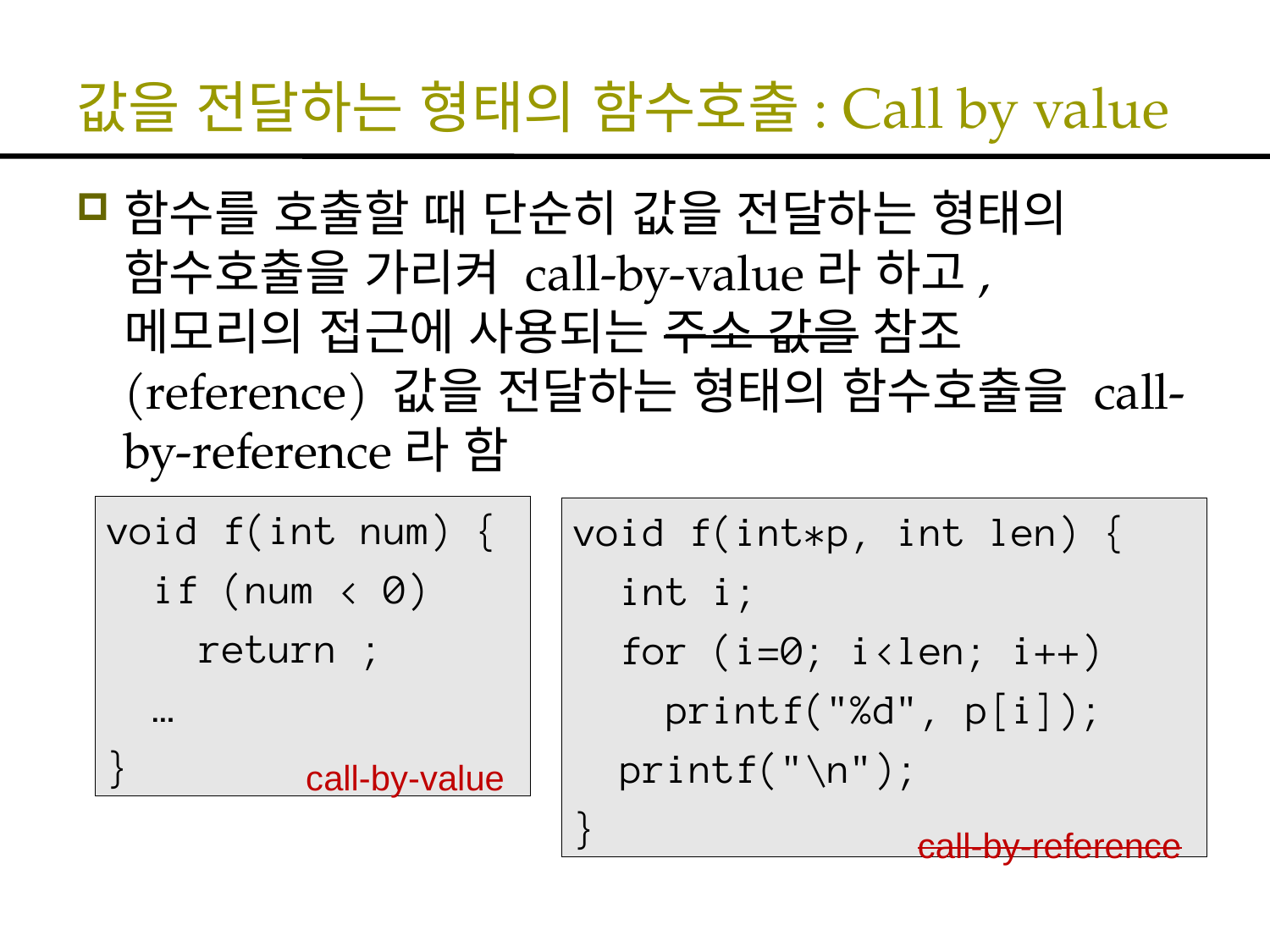

# 값을 전달하는 형태의 함수호출: Call by value
함수를 호출할 때 단순히 값을 전달하는 형태의 함수호출을 가리켜 call-by-value라 하고, 메모리의 접근에 사용되는 주소 값을 참조(reference) 값을 전달하는 형태의 함수호출을 call-by-reference라 함
void f(int num) {
  if (num < 0)
    return ;
  …
}
void f(int*p, int len) {
  int i;
  for (i=0; i<len; i++)
    printf("%d", p[i]);
  printf("\n");
}
call-by-value
call-by-reference